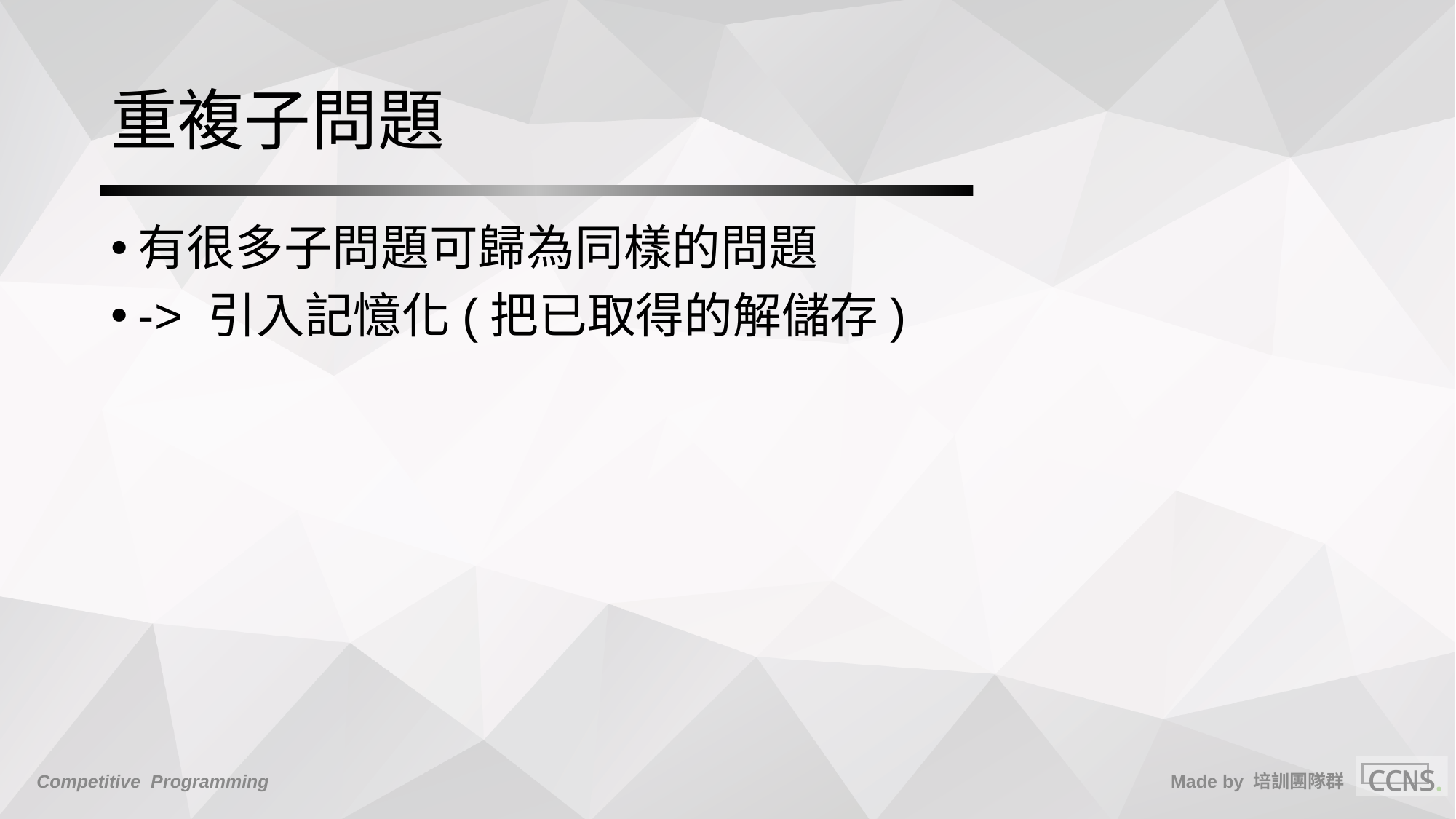

# 重複子問題
有很多子問題可歸為同樣的問題
-> 引入記憶化(把已取得的解儲存)